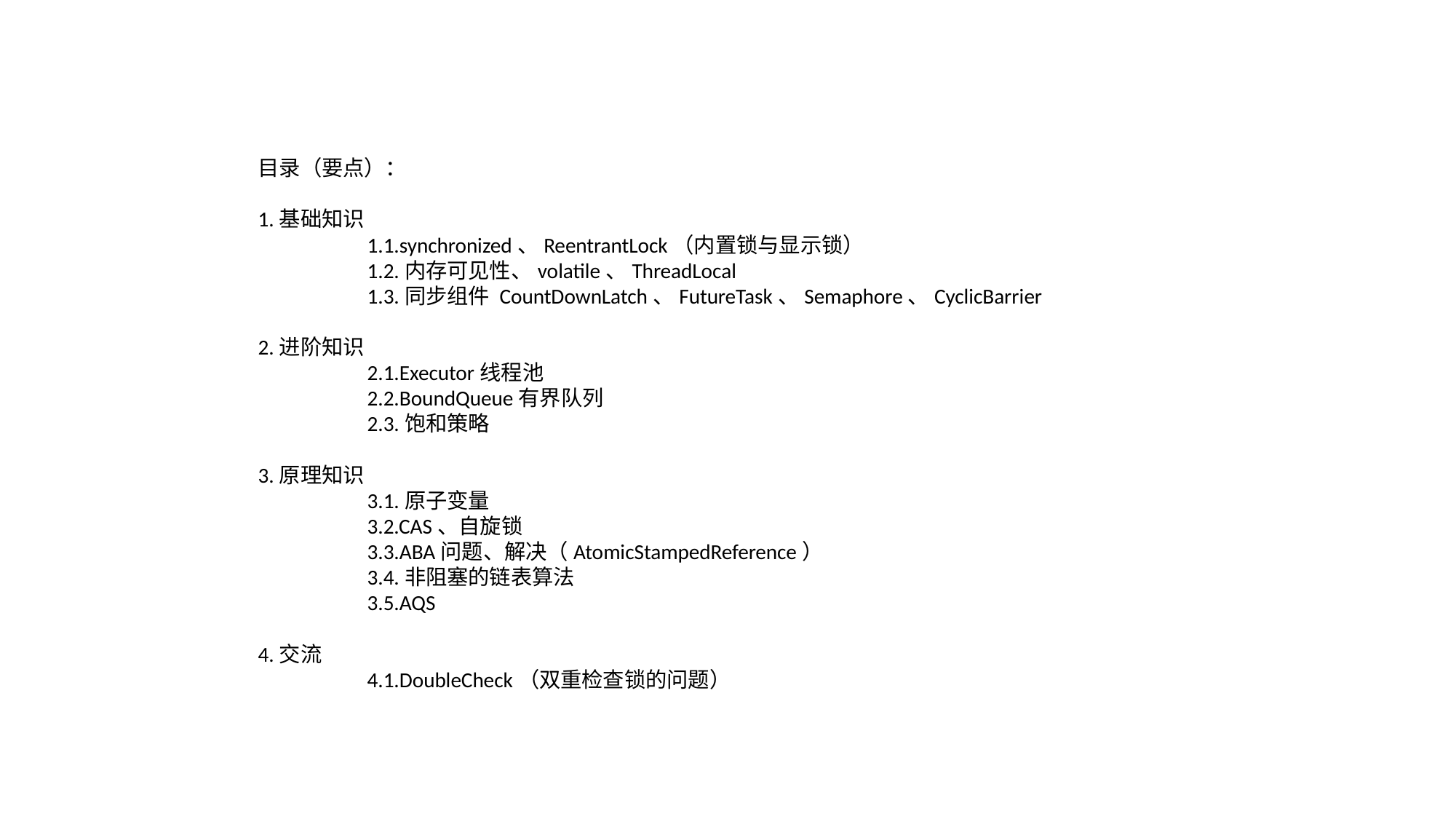

目录（要点）：

1.基础知识
	1.1.synchronized、ReentrantLock（内置锁与显示锁）
	1.2.内存可见性、volatile、ThreadLocal
	1.3.同步组件 CountDownLatch、FutureTask、Semaphore、CyclicBarrier

2.进阶知识
	2.1.Executor线程池
	2.2.BoundQueue有界队列
	2.3.饱和策略

3.原理知识
	3.1.原子变量
	3.2.CAS、自旋锁
	3.3.ABA问题、解决（AtomicStampedReference）
 	3.4.非阻塞的链表算法
	3.5.AQS

4.交流
	4.1.DoubleCheck（双重检查锁的问题）